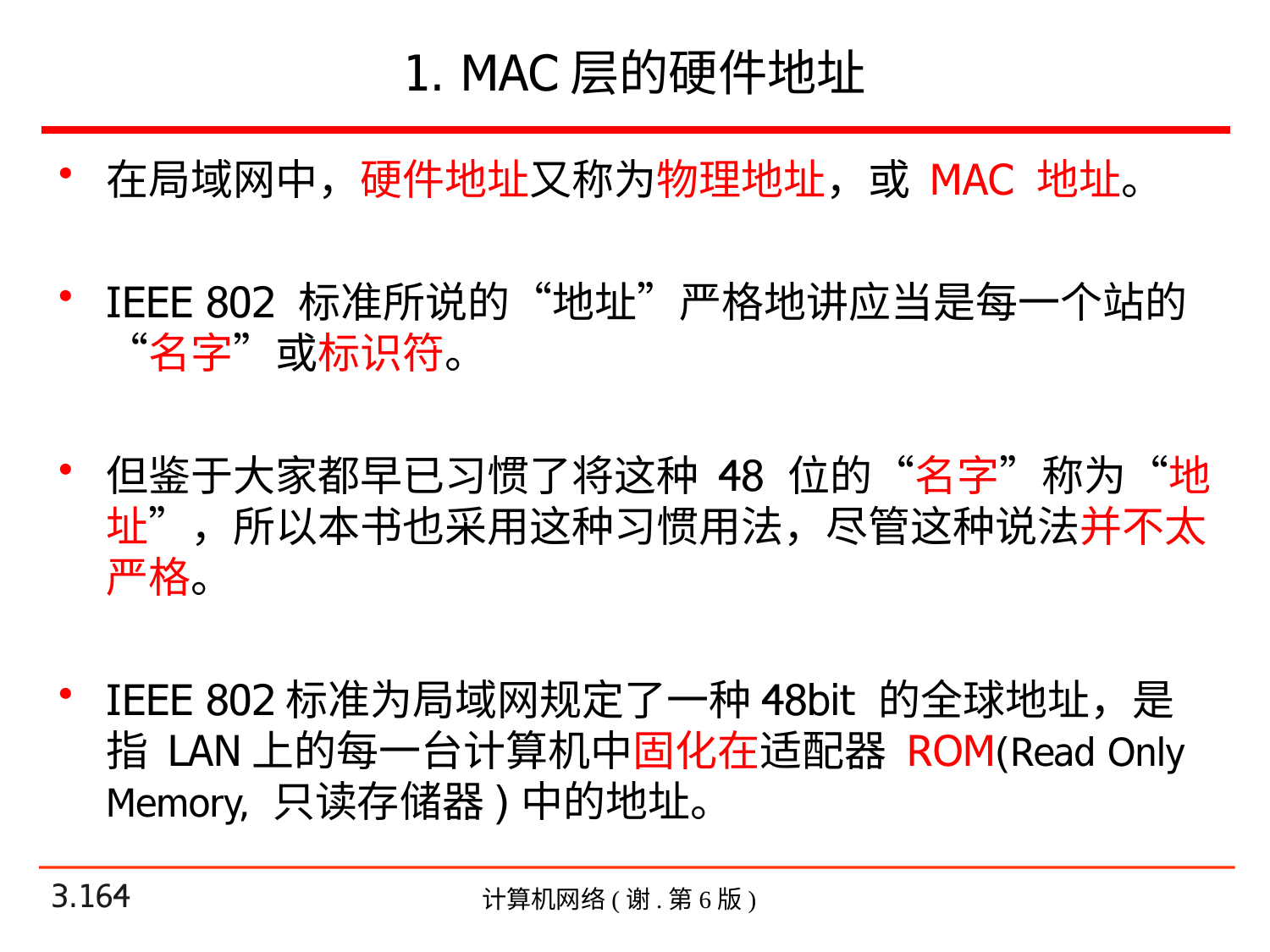

# 1. MAC层的硬件地址
在局域网中，硬件地址又称为物理地址，或 MAC 地址。

IEEE 802 标准所说的“地址”严格地讲应当是每一个站的“名字”或标识符。

但鉴于大家都早已习惯了将这种 48 位的“名字”称为“地址”，所以本书也采用这种习惯用法，尽管这种说法并不太严格。

IEEE 802标准为局域网规定了一种48bit 的全球地址，是指 LAN上的每一台计算机中固化在适配器 ROM(Read Only Memory, 只读存储器)中的地址。